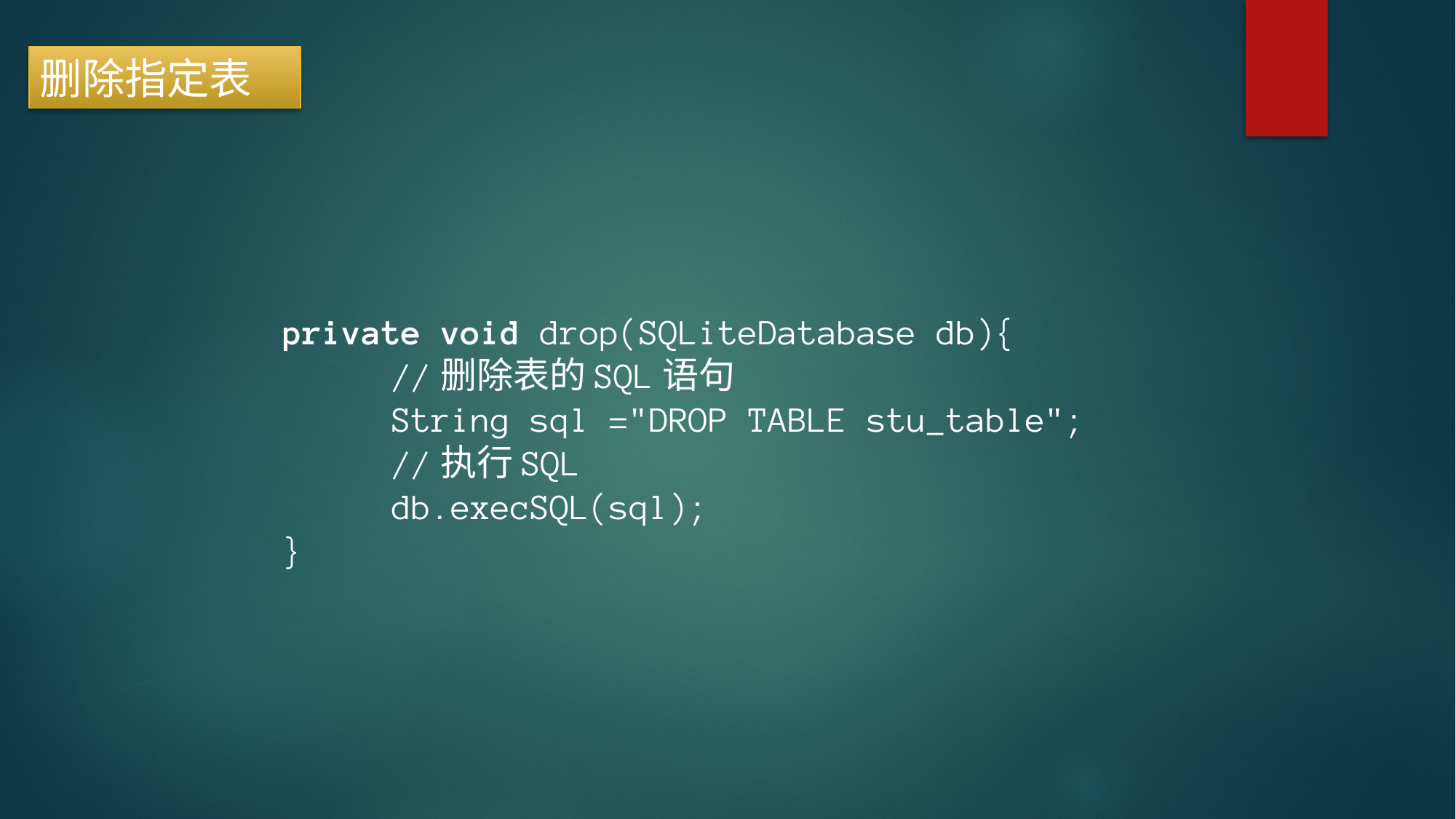

删除指定表
private void drop(SQLiteDatabase db){
	//删除表的SQL语句
	String sql ="DROP TABLE stu_table";
	//执行SQL
	db.execSQL(sql);
}